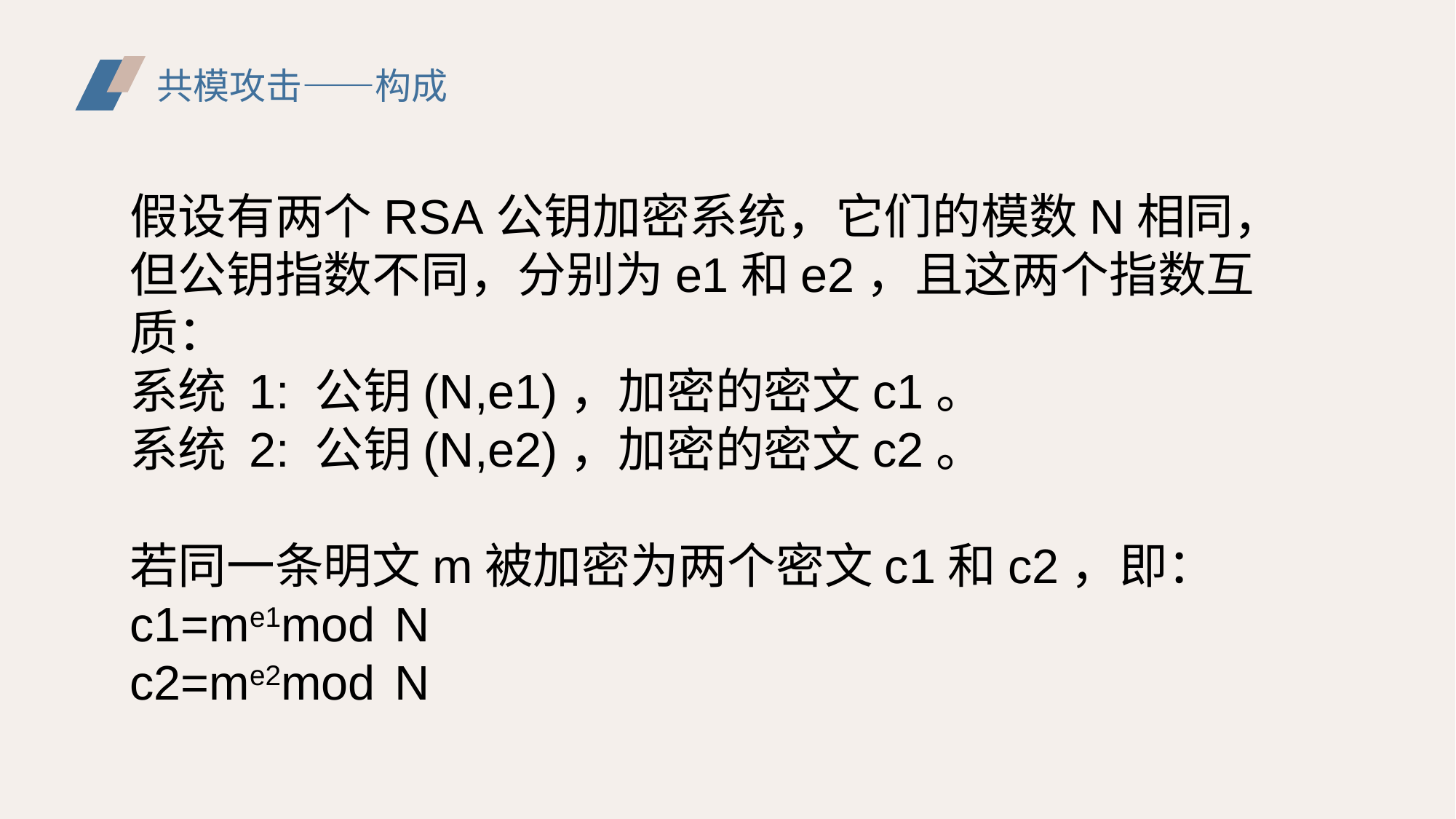

共模攻击——构成
假设有两个RSA公钥加密系统，它们的模数N相同，但公钥指数不同，分别为e1和e2，且这两个指数互质：
系统 1: 公钥(N,e1)，加密的密文c1。
系统 2: 公钥(N,e2)，加密的密文c2。

若同一条明文m被加密为两个密文c1和c2，即：
c1=me1mod  N
c2=me2mod  N